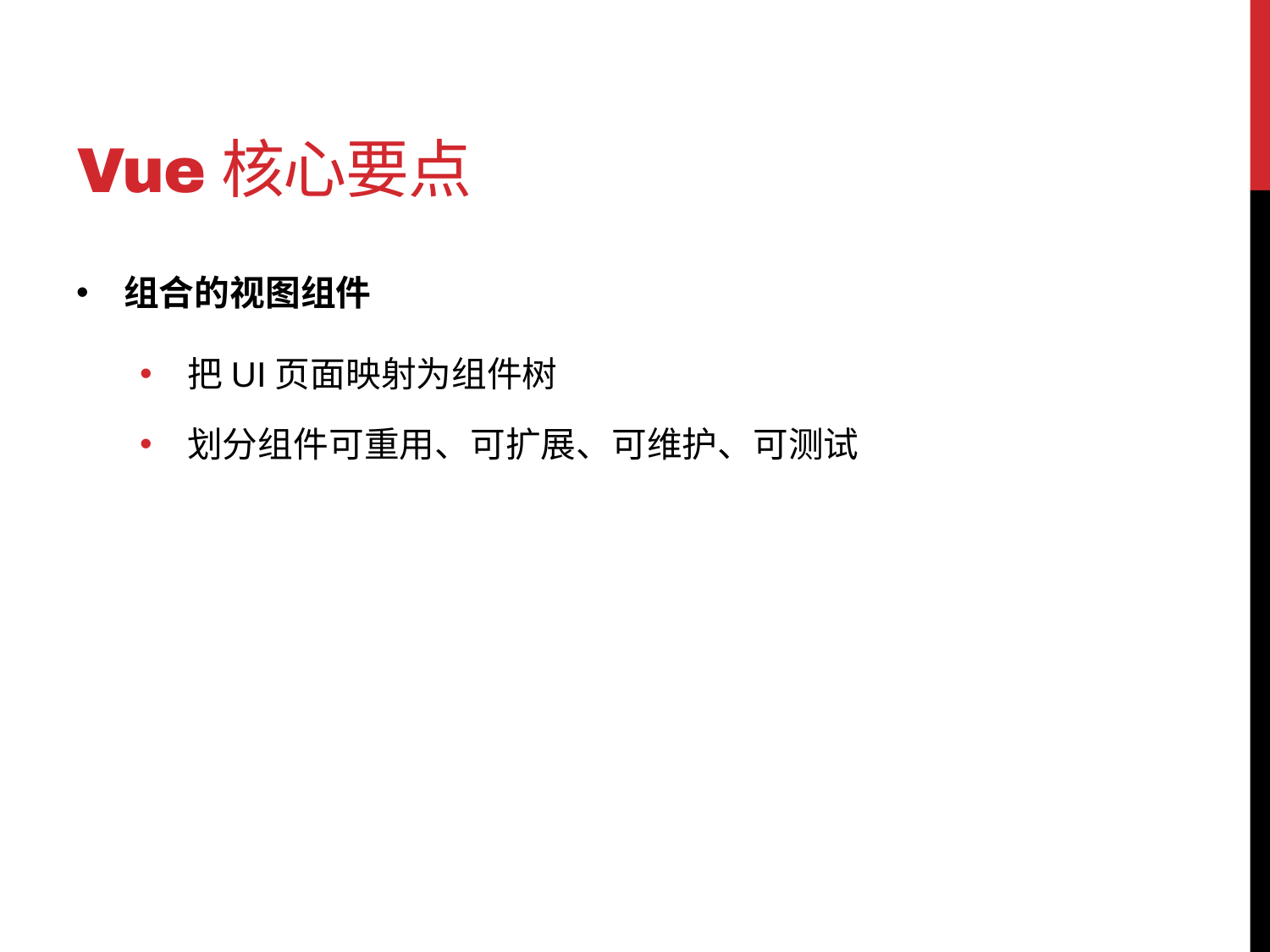

# Vue核心要点
组合的视图组件
把UI页面映射为组件树
划分组件可重用、可扩展、可维护、可测试